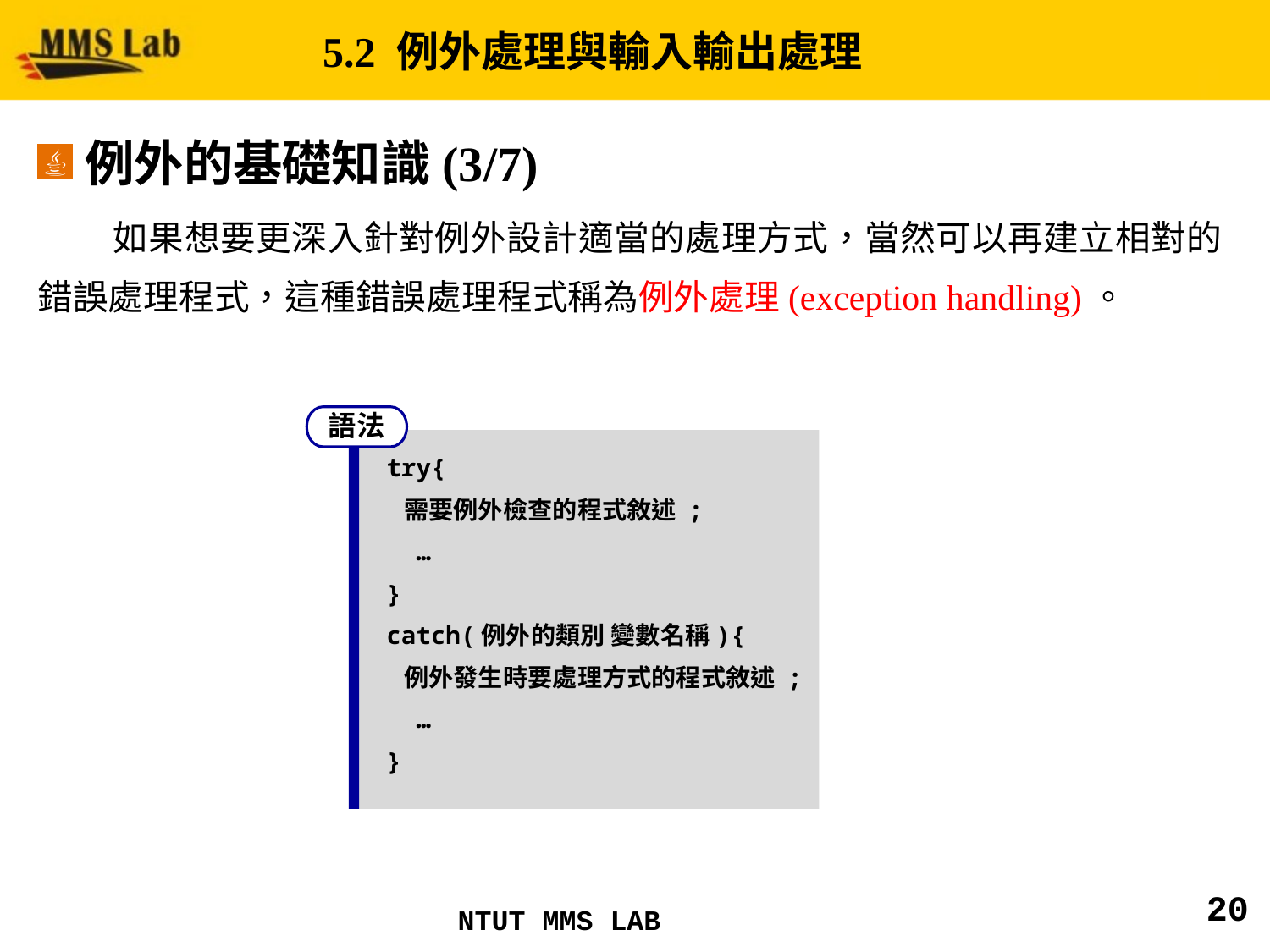

# 5.2 例外處理與輸入輸出處理
例外的基礎知識(3/7)
        如果想要更深入針對例外設計適當的處理方式，當然可以再建立相對的錯誤處理程式，這種錯誤處理程式稱為例外處理(exception handling)。

語法

try{
  需要例外檢查的程式敘述 ;
  …
}
catch(例外的類別 變數名稱){
  例外發生時要處理方式的程式敘述 ;
  …
}
20
NTUT MMS LAB